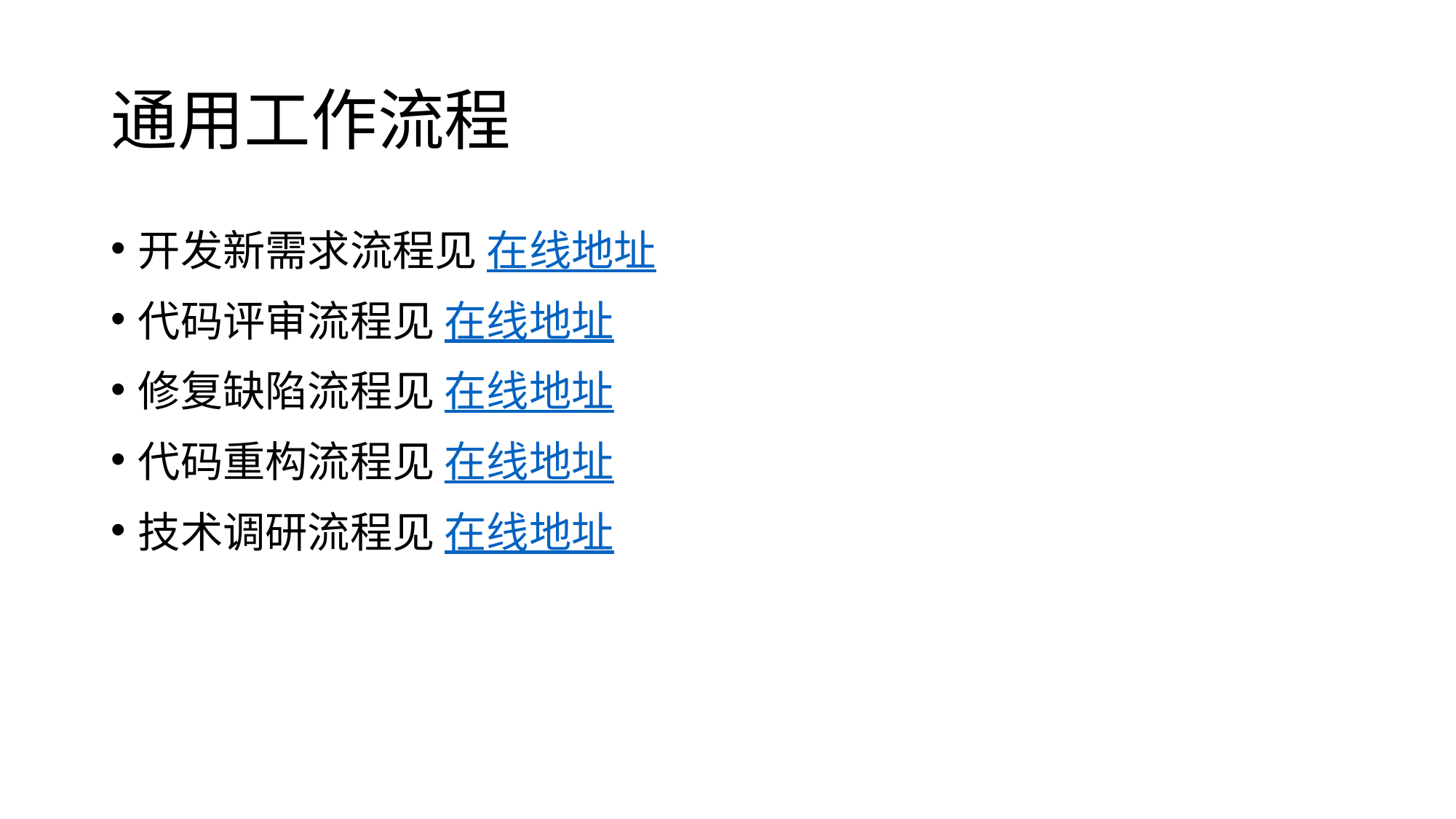

# 通用工作流程
开发新需求流程见 在线地址
代码评审流程见 在线地址
修复缺陷流程见 在线地址
代码重构流程见 在线地址
技术调研流程见 在线地址